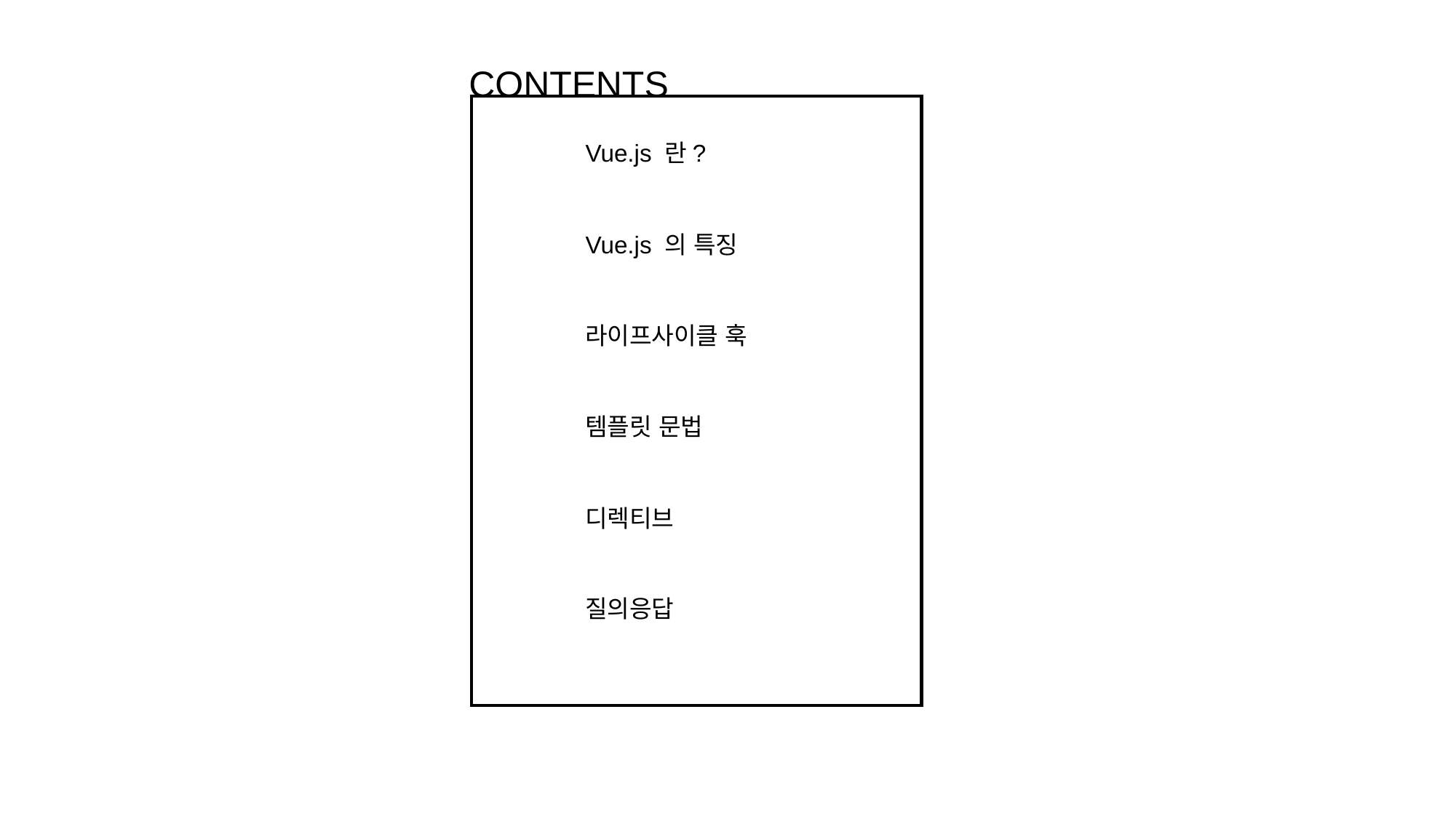

CONTENTS

Vue.js 란?
Vue.js 의 특징
라이프사이클 훅
템플릿 문법
디렉티브
질의응답